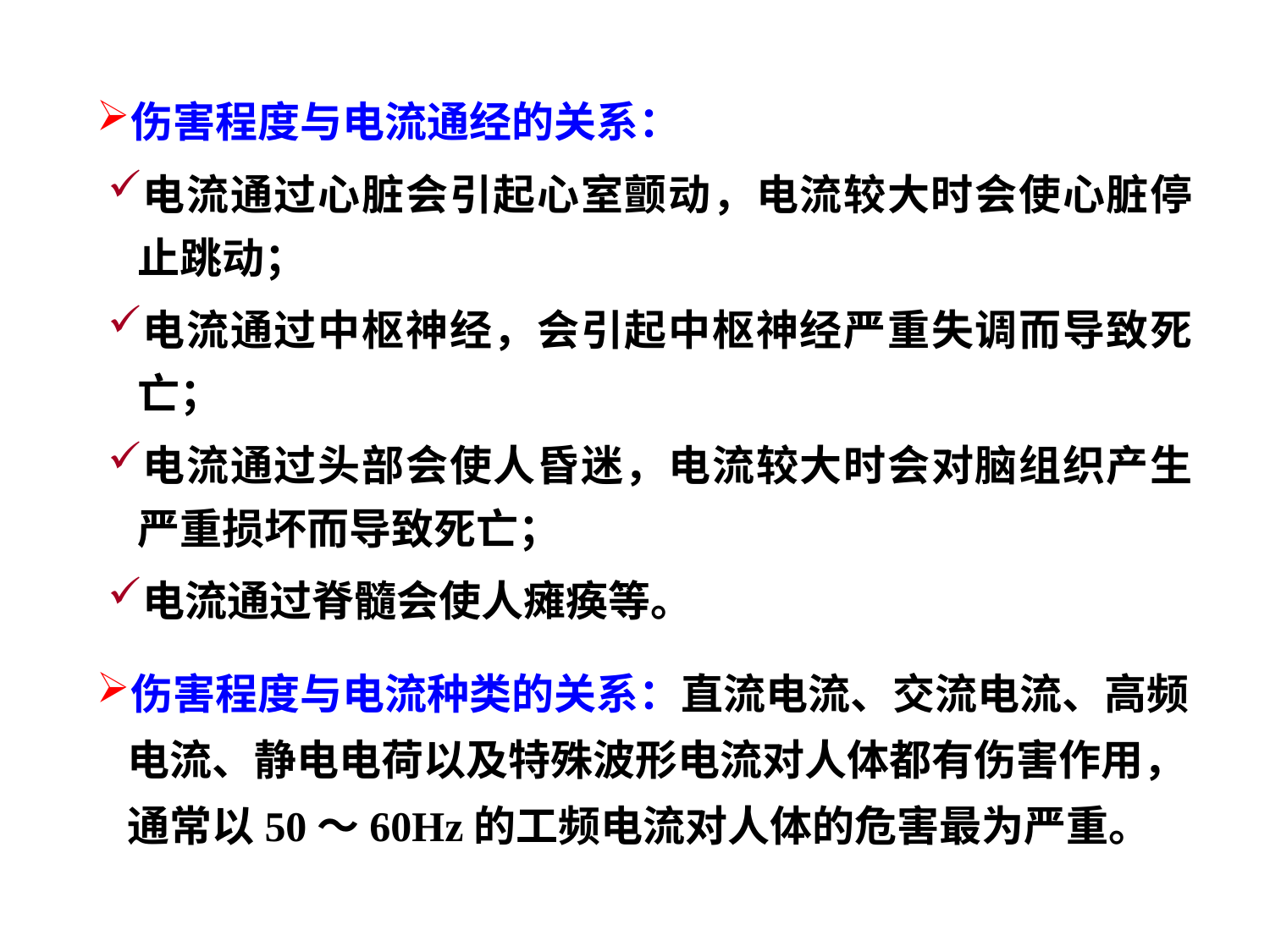

伤害程度与电流通经的关系：
电流通过心脏会引起心室颤动，电流较大时会使心脏停止跳动；
电流通过中枢神经，会引起中枢神经严重失调而导致死亡；
电流通过头部会使人昏迷，电流较大时会对脑组织产生严重损坏而导致死亡；
电流通过脊髓会使人瘫痪等。

伤害程度与电流种类的关系：直流电流、交流电流、高频电流、静电电荷以及特殊波形电流对人体都有伤害作用，通常以50～60Hz的工频电流对人体的危害最为严重。